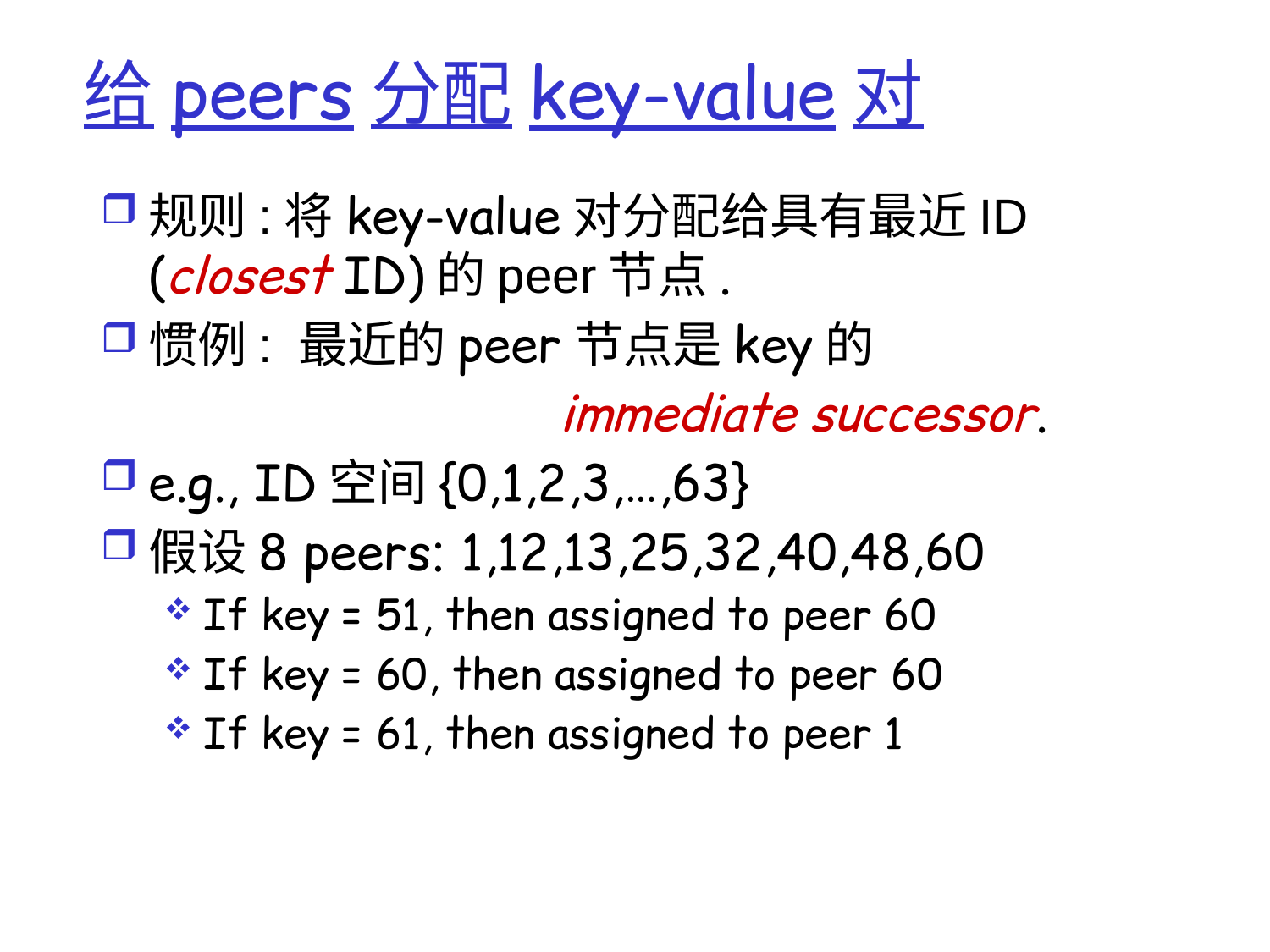

# 给peers分配key-value对
规则:将key-value对分配给具有最近ID (closest ID)的peer节点.
惯例: 最近的peer节点是key的
                               immediate successor.
e.g., ID空间{0,1,2,3,…,63}
假设8 peers: 1,12,13,25,32,40,48,60
If key = 51, then assigned to peer 60
If key = 60, then assigned to peer 60
If key = 61, then assigned to peer 1